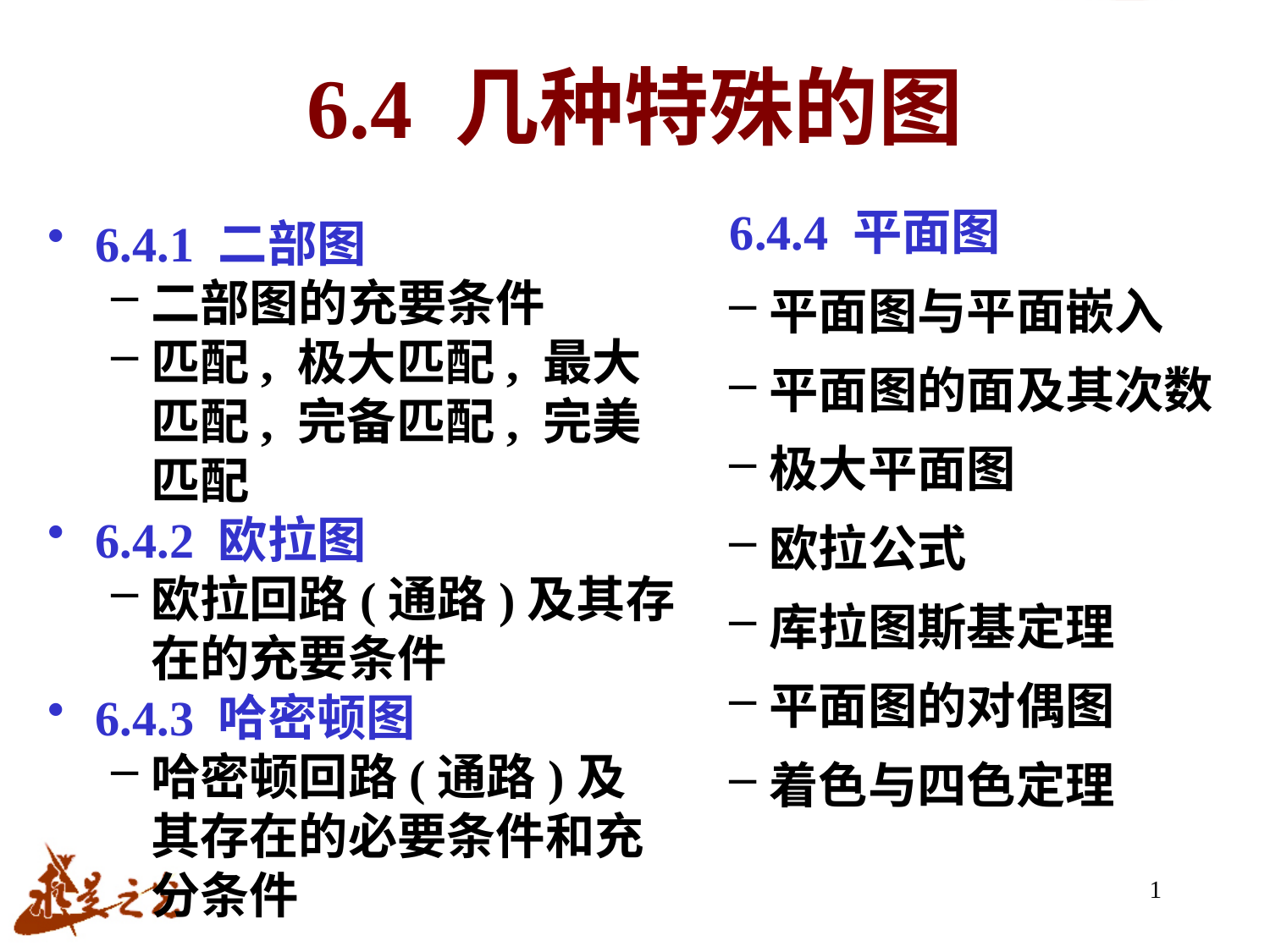

# 6.4 几种特殊的图

6.4.4 平面图
平面图与平面嵌入
平面图的面及其次数
极大平面图
欧拉公式
库拉图斯基定理
平面图的对偶图
着色与四色定理
6.4.1 二部图
二部图的充要条件
匹配, 极大匹配, 最大匹配, 完备匹配, 完美匹配
6.4.2 欧拉图
欧拉回路(通路)及其存在的充要条件
6.4.3 哈密顿图
哈密顿回路(通路)及其存在的必要条件和充分条件

1